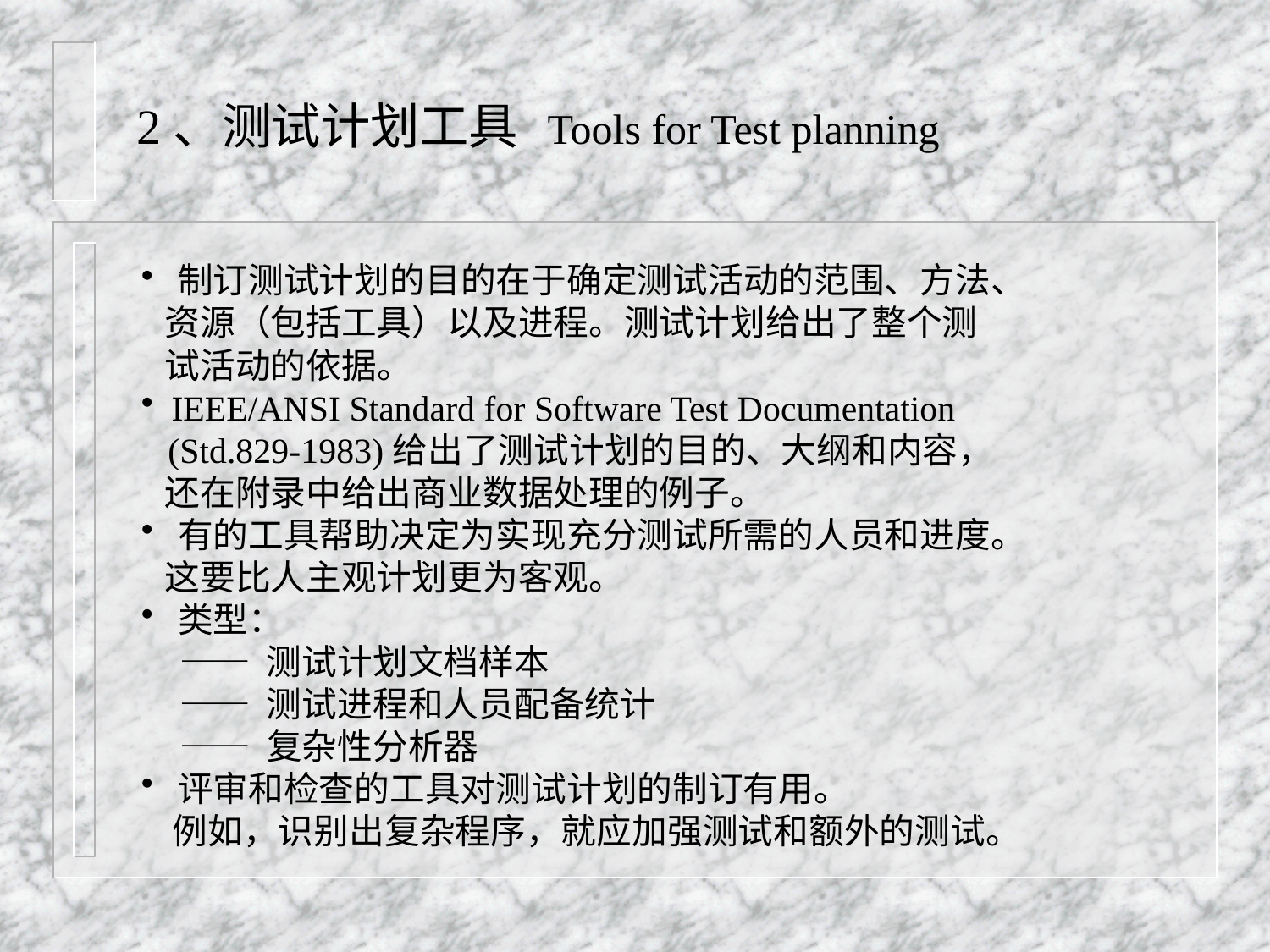

2、测试计划工具  Tools for Test planning
  制订测试计划的目的在于确定测试活动的范围、方法、
   资源（包括工具）以及进程。测试计划给出了整个测
   试活动的依据。
  IEEE/ANSI Standard for Software Test Documentation
   (Std.829-1983)给出了测试计划的目的、大纲和内容，
   还在附录中给出商业数据处理的例子。
  有的工具帮助决定为实现充分测试所需的人员和进度。
   这要比人主观计划更为客观。
  类型：
     ——  测试计划文档样本
     ——  测试进程和人员配备统计
     ——  复杂性分析器
  评审和检查的工具对测试计划的制订有用。
    例如，识别出复杂程序，就应加强测试和额外的测试。